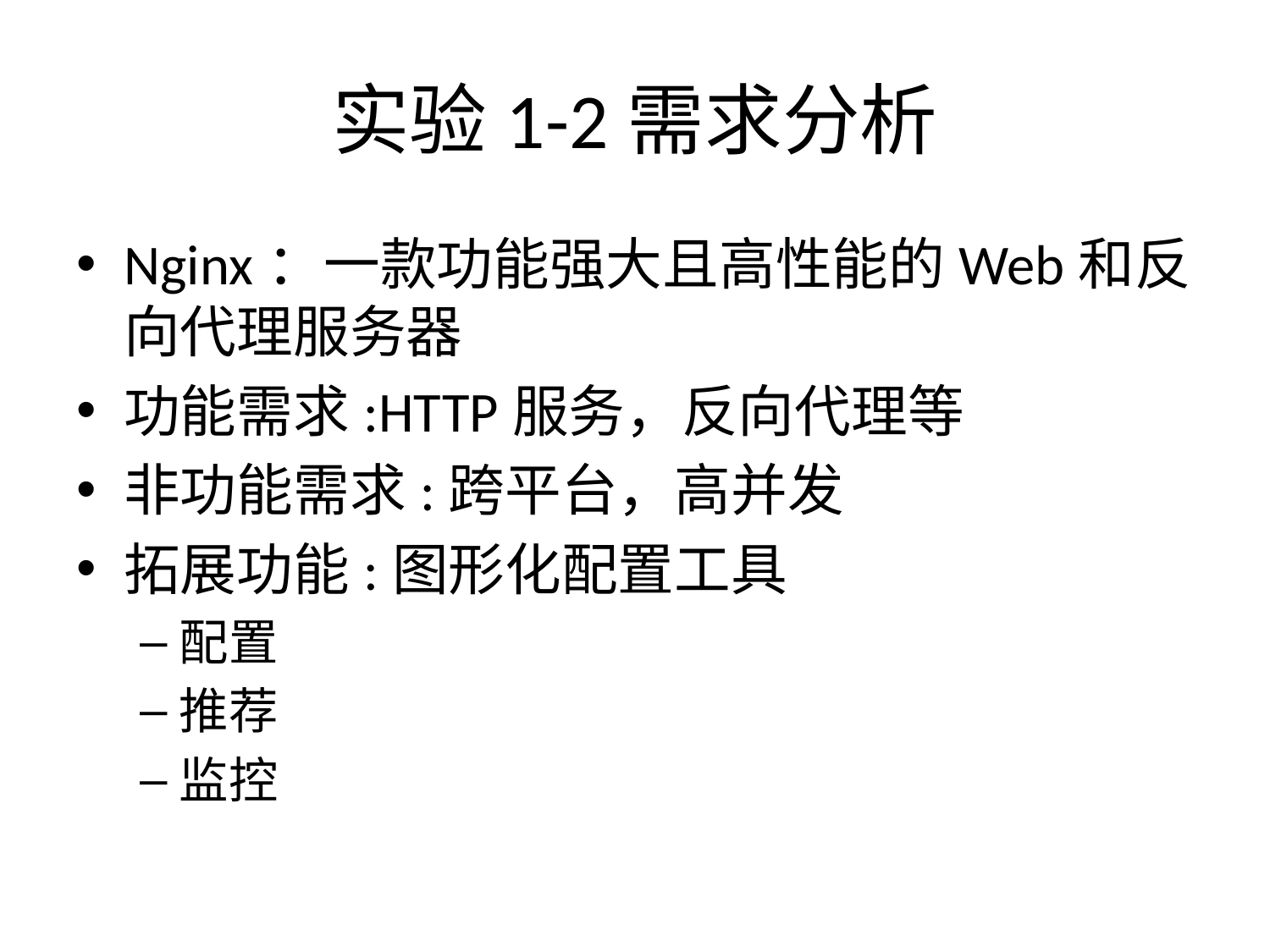

# 实验1-2需求分析
Nginx：一款功能强大且高性能的Web和反向代理服务器
功能需求:HTTP服务，反向代理等
非功能需求:跨平台，高并发
拓展功能:图形化配置工具
配置
推荐
监控